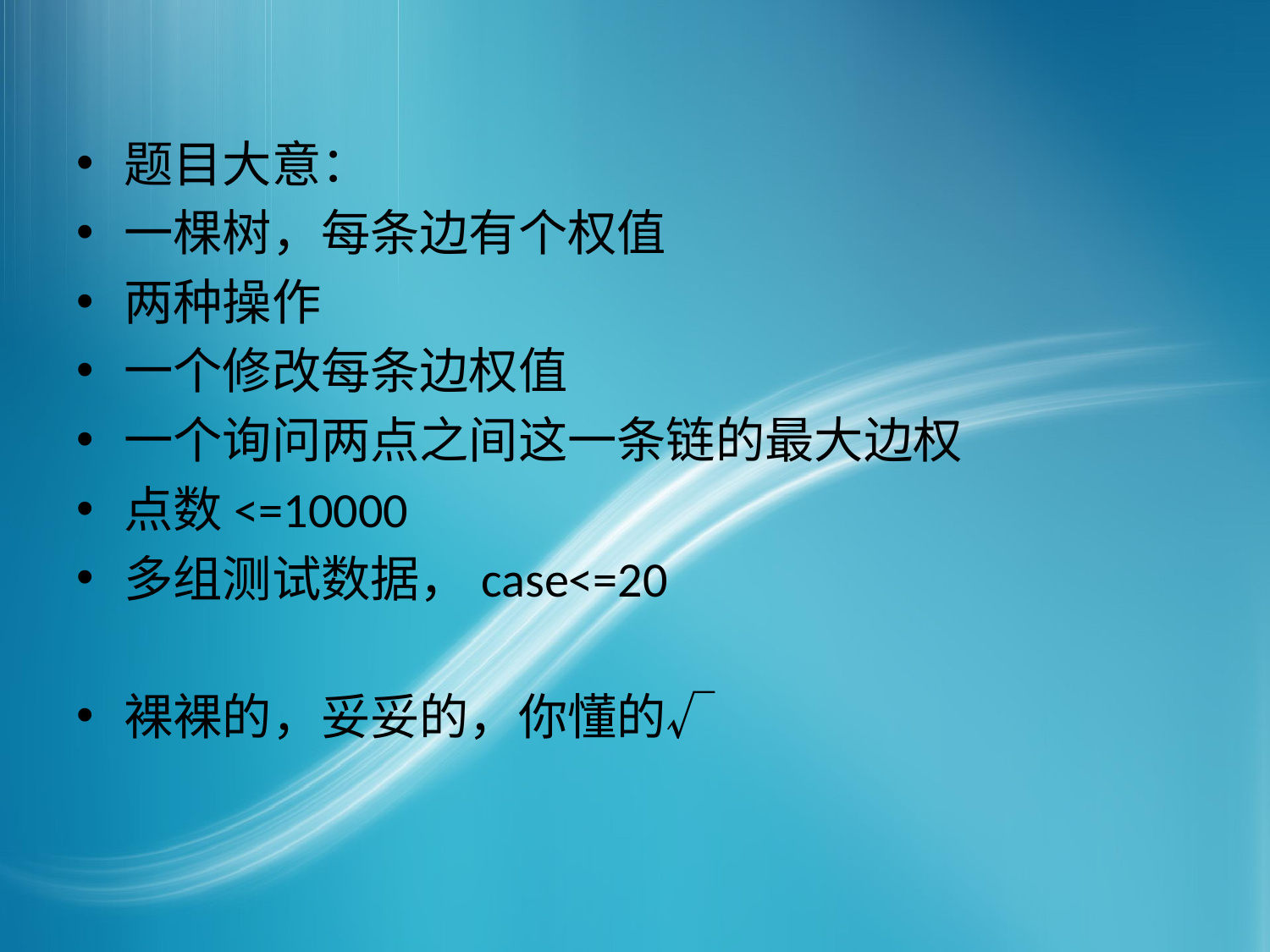

题目大意：
一棵树，每条边有个权值
两种操作
一个修改每条边权值
一个询问两点之间这一条链的最大边权
点数<=10000
多组测试数据，case<=20

裸裸的，妥妥的，你懂的√